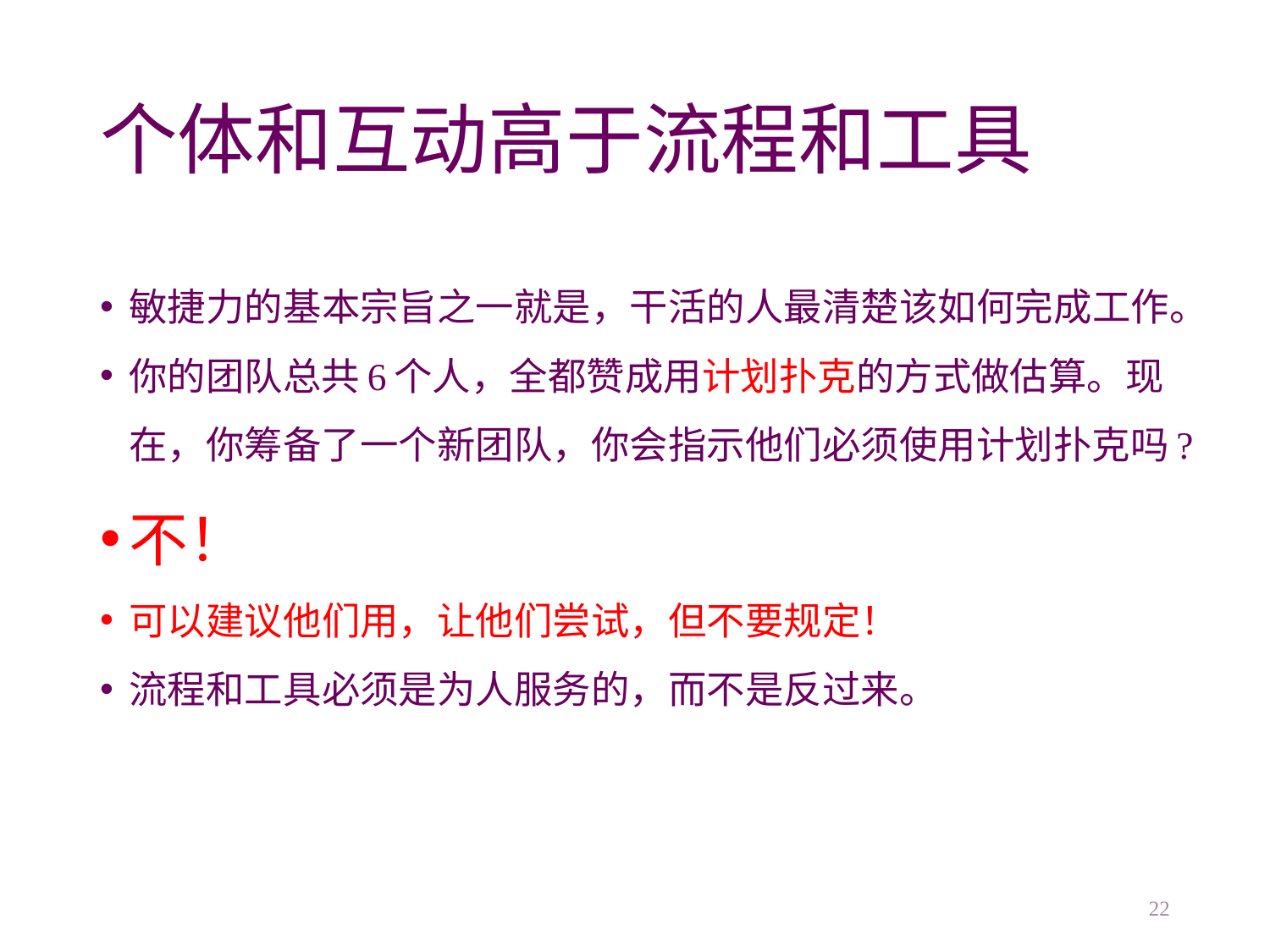

# 个体和互动高于流程和工具
敏捷力的基本宗旨之一就是，干活的人最清楚该如何完成工作。
你的团队总共6个人，全都赞成用计划扑克的方式做估算。现在，你筹备了一个新团队，你会指示他们必须使用计划扑克吗?
不！
可以建议他们用，让他们尝试，但不要规定！
流程和工具必须是为人服务的，而不是反过来。

22